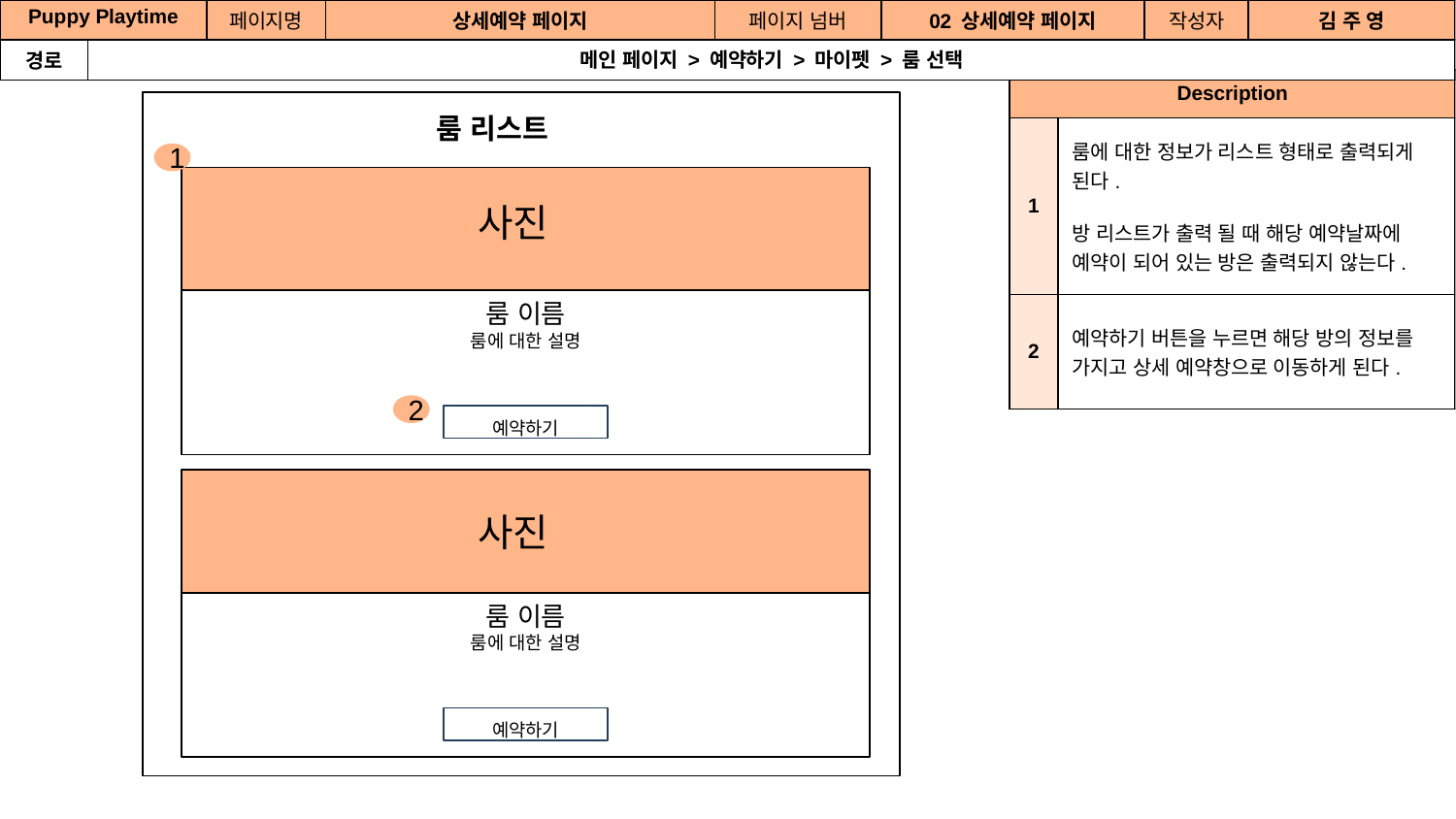

공간(오피스) 대여 시스템
| Puppy Playtime | 김 주 영 | 페이지명 | 상세예약 페이지 | 페이지 넘버 | 02 상세예약 페이지 | 작성자 | 김 주 영 |
| --- | --- | --- | --- | --- | --- | --- | --- |
| 경로 | 메인 페이지 > 예약하기 > 마이펫 > 룸 선택 | 김 주 영 | 김 주 영 | 김 주 영 | 김 주 영 | 김 주 영 | 김 주 영 |
| Description | 예약하러 가기를 클릭하면 예약 상세페이지로 간다. |
| --- | --- |
| 1 | 룸에 대한 정보가 리스트 형태로 출력되게 된다. 방 리스트가 출력 될 때 해당 예약날짜에 예약이 되어 있는 방은 출력되지 않는다. |
| 2 | 예약하기 버튼을 누르면 해당 방의 정보를 가지고 상세 예약창으로 이동하게 된다. |

룸 리스트

사진
룸 이름
룸에 대한 설명

예약하기

사진
룸 이름
룸에 대한 설명

예약하기

1
2